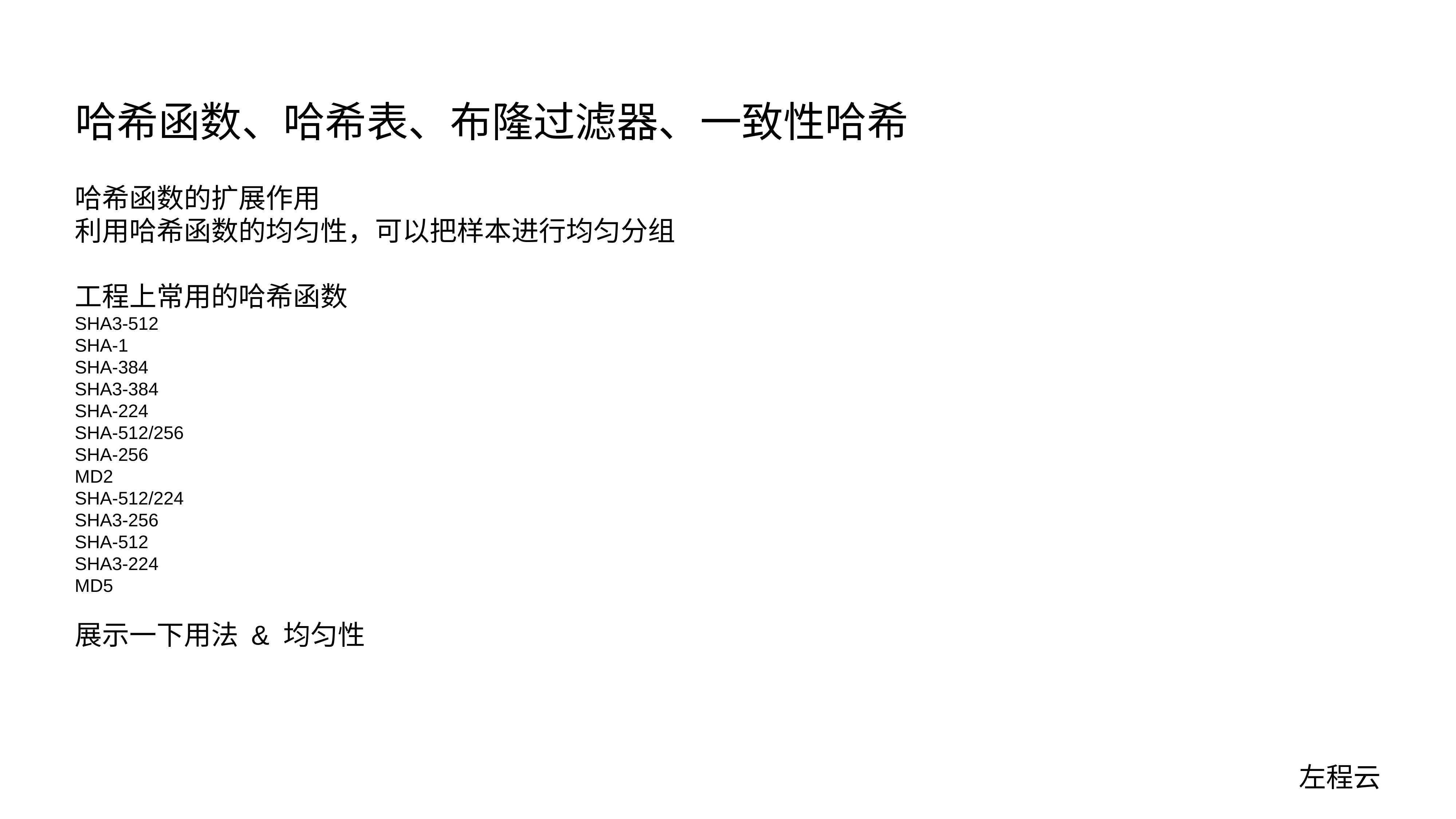

# 哈希函数、哈希表、布隆过滤器、一致性哈希
哈希函数的扩展作用
利用哈希函数的均匀性，可以把样本进行均匀分组

工程上常用的哈希函数
SHA3-512
SHA-1
SHA-384
SHA3-384
SHA-224
SHA-512/256
SHA-256
MD2
SHA-512/224
SHA3-256
SHA-512
SHA3-224
MD5

展示一下用法 & 均匀性
左程云